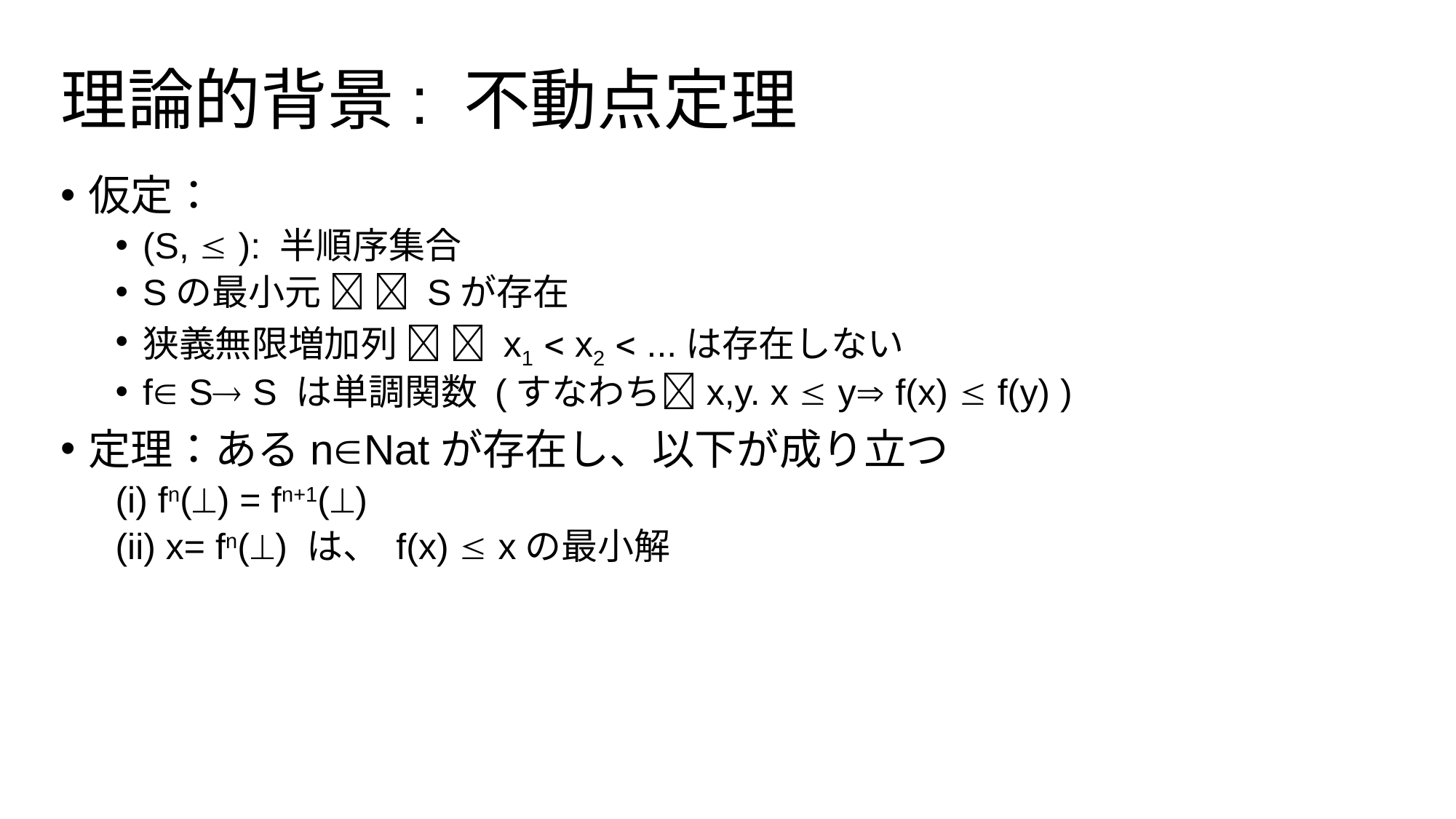

# 理論的背景: 不動点定理
仮定：
(S, ≤ ): 半順序集合
Sの最小元 ⊥ ∈ Sが存在
狭義無限増加列 ⊥ < x1 < x2 < ...は存在しない
f∈ S→ S は単調関数 (すなわち∀x,y. x ≤ y⇒ f(x) ≤ f(y) )
定理：あるn∈Natが存在し、以下が成り立つ
(i) fn(⊥) = fn+1(⊥)
(ii) x= fn(⊥) は、 f(x) ≤ xの最小解